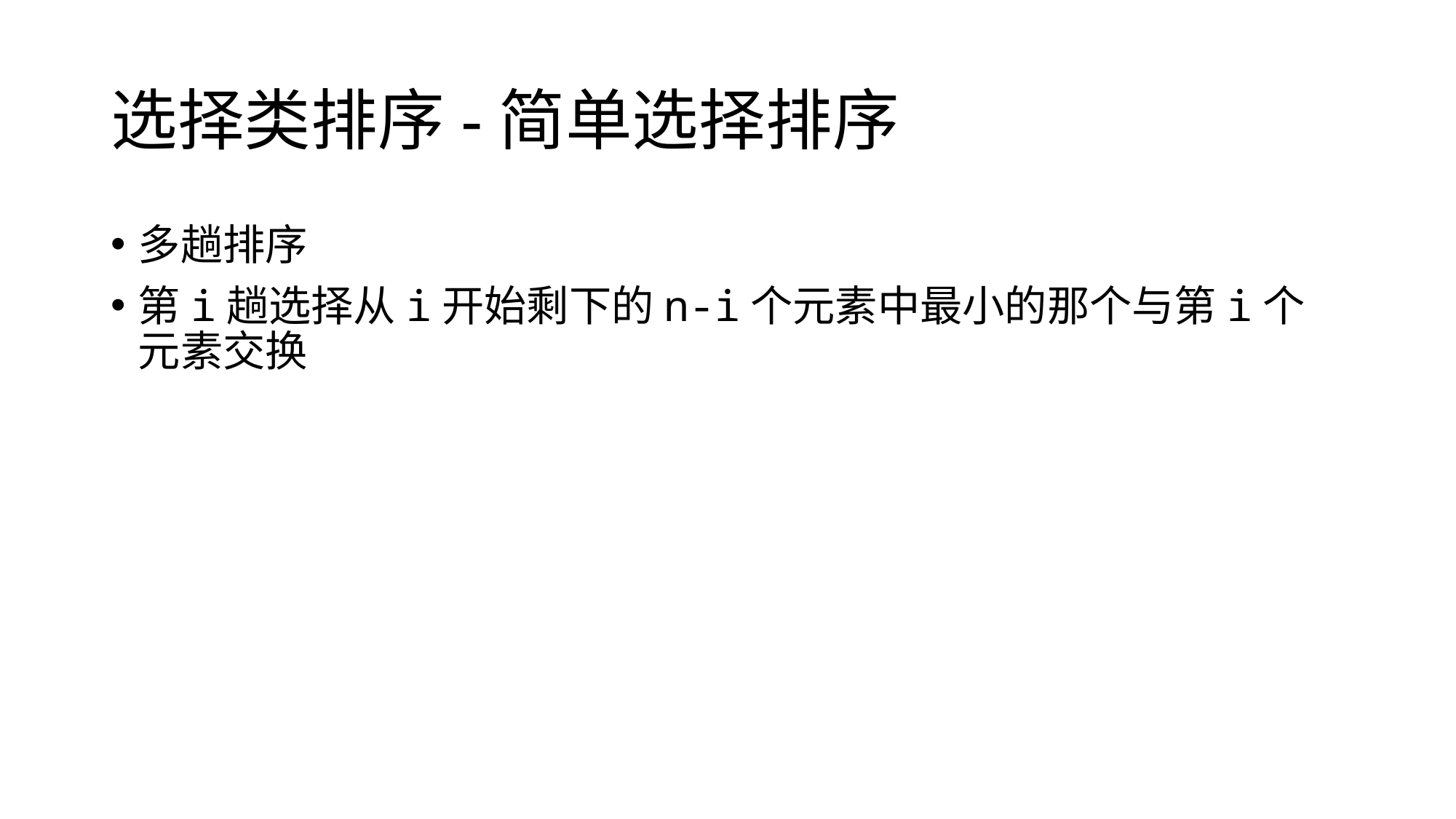

# 选择类排序-简单选择排序
多趟排序
第i趟选择从i开始剩下的n-i个元素中最小的那个与第i个元素交换